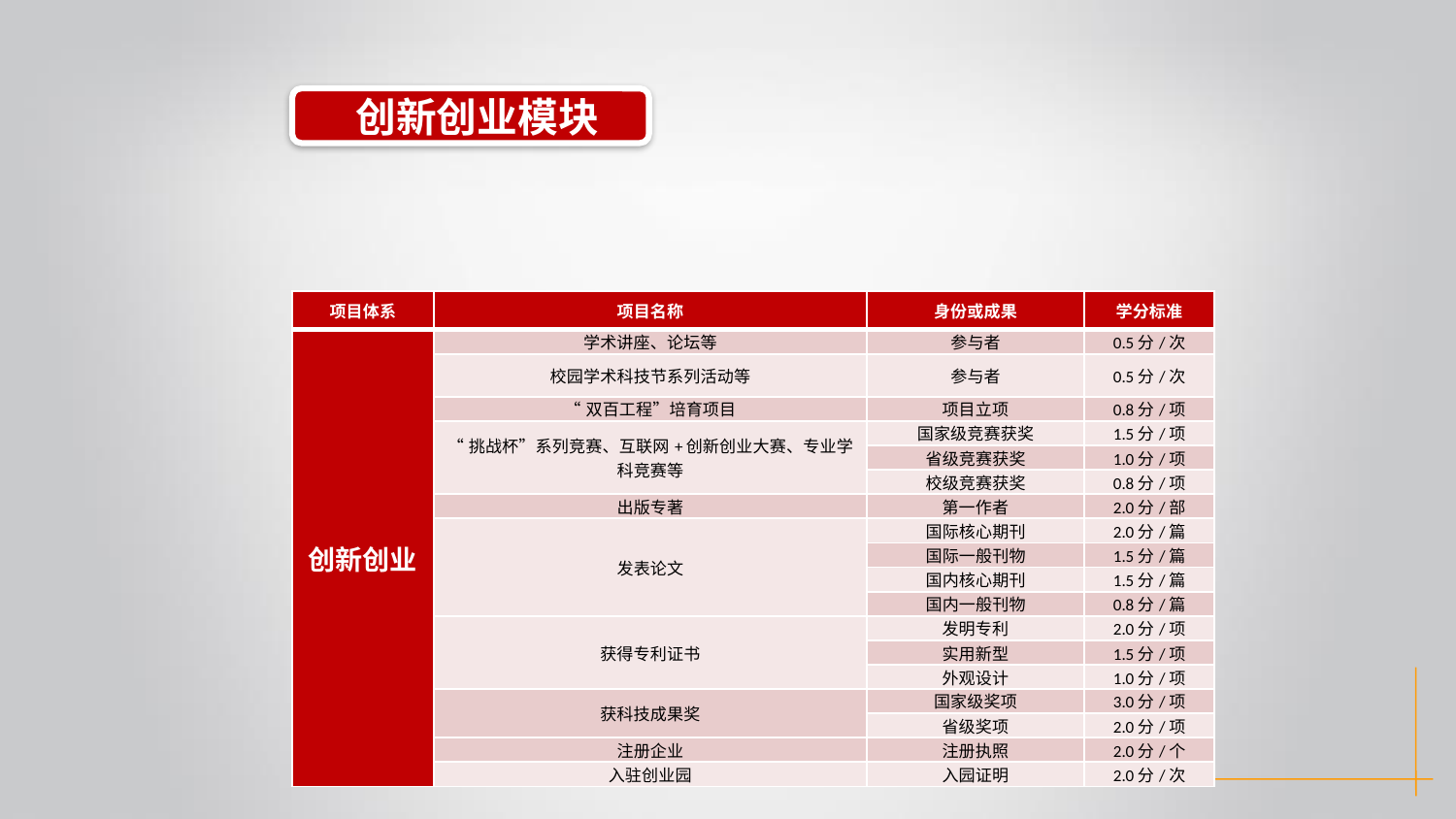

创新创业模块

| 项目体系 | 项目名称 | 身份或成果 | 学分标准 |
| --- | --- | --- | --- |
| 创新创业 | 学术讲座、论坛等 | 参与者 | 0.5分/次 |
|  | 校园学术科技节系列活动等 | 参与者 | 0.5分/次 |
|  | “双百工程”培育项目 | 项目立项 | 0.8分/项 |
|  | “挑战杯”系列竞赛、互联网+创新创业大赛、专业学科竞赛等 | 国家级竞赛获奖 | 1.5分/项 |
|  |  | 省级竞赛获奖 | 1.0分/项 |
|  |  | 校级竞赛获奖 | 0.8分/项 |
|  | 出版专著 | 第一作者 | 2.0分/部 |
|  | 发表论文 | 国际核心期刊 | 2.0分/篇 |
|  |  | 国际一般刊物 | 1.5分/篇 |
|  |  | 国内核心期刊 | 1.5分/篇 |
|  |  | 国内一般刊物 | 0.8分/篇 |
|  | 获得专利证书 | 发明专利 | 2.0分/项 |
|  |  | 实用新型 | 1.5分/项 |
|  |  | 外观设计 | 1.0分/项 |
|  | 获科技成果奖 | 国家级奖项 | 3.0分/项 |
|  |  | 省级奖项 | 2.0分/项 |
|  | 注册企业 | 注册执照 | 2.0分/个 |
|  | 入驻创业园 | 入园证明 | 2.0分/次 |